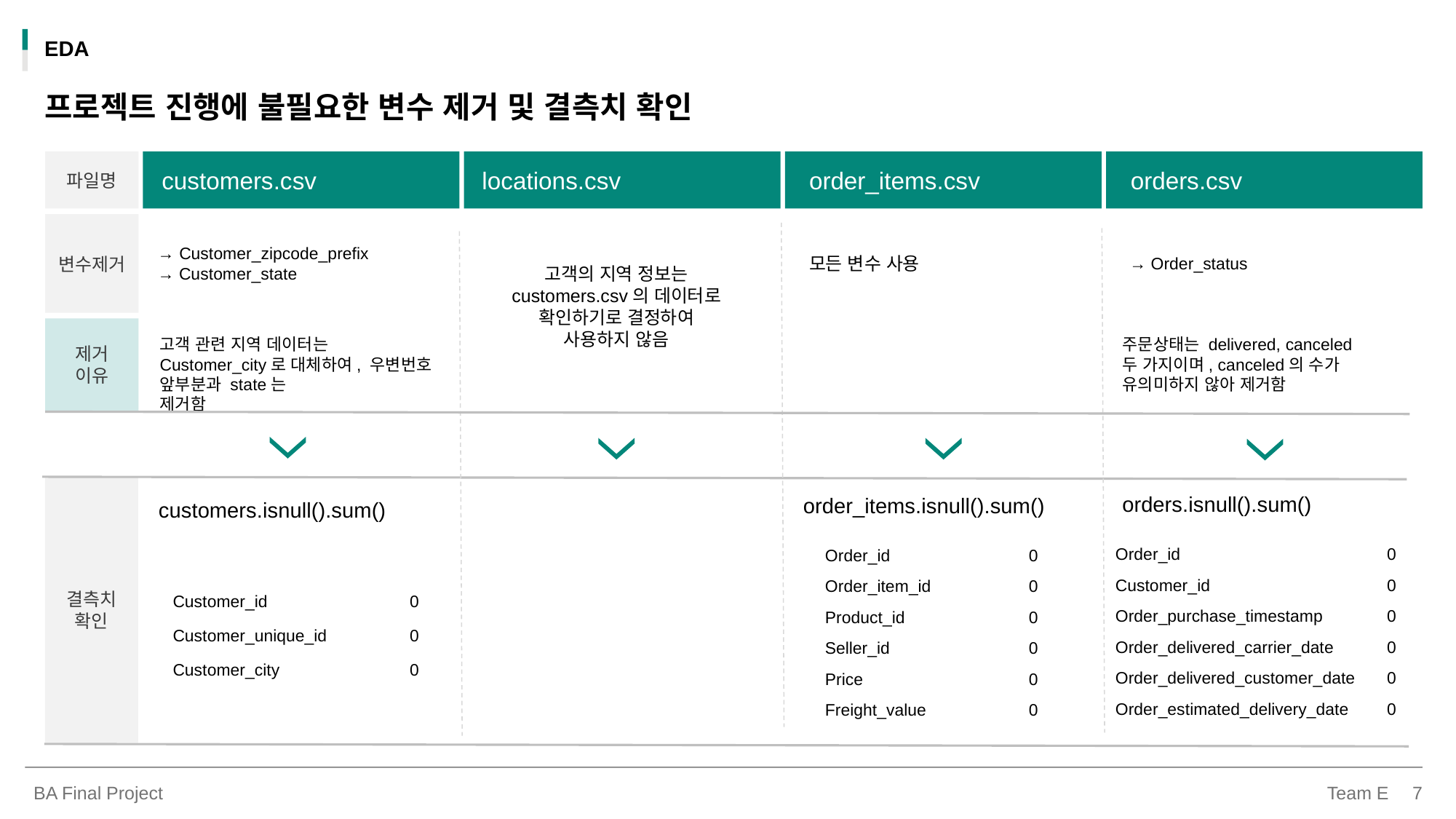

EDA

프로젝트 진행에 불필요한 변수 제거 및 결측치 확인
파일명

customers.csv
locations.csv
order_items.csv
orders.csv
변수제거
→ Customer_zipcode_prefix
→ Customer_state
모든 변수 사용
→ Order_status
고객의 지역 정보는
customers.csv의 데이터로
확인하기로 결정하여
사용하지 않음
제거 이유
고객 관련 지역 데이터는 Customer_city로 대체하여, 우변번호 앞부분과 state는
제거함
주문상태는 delivered, canceled
두 가지이며, canceled의 수가
유의미하지 않아 제거함

결측치
확인
| orders.isnull().sum() |
| --- |
| order\_items.isnull().sum() |
| --- |
| customers.isnull().sum() |
| --- |

| Order\_id | 0 |
| --- | --- |
| Customer\_id | 0 |
| Order\_purchase\_timestamp | 0 |
| Order\_delivered\_carrier\_date | 0 |
| Order\_delivered\_customer\_date | 0 |
| Order\_estimated\_delivery\_date | 0 |
| Order\_id | 0 |
| --- | --- |
| Order\_item\_id | 0 |
| Product\_id | 0 |
| Seller\_id | 0 |
| Price | 0 |
| Freight\_value | 0 |
|  |
| --- |
|  |
| --- |
|  |
| --- |
| Customer\_id | 0 |
| --- | --- |
| Customer\_unique\_id | 0 |
| Customer\_city | 0 |
BA Final Project
Team E
7